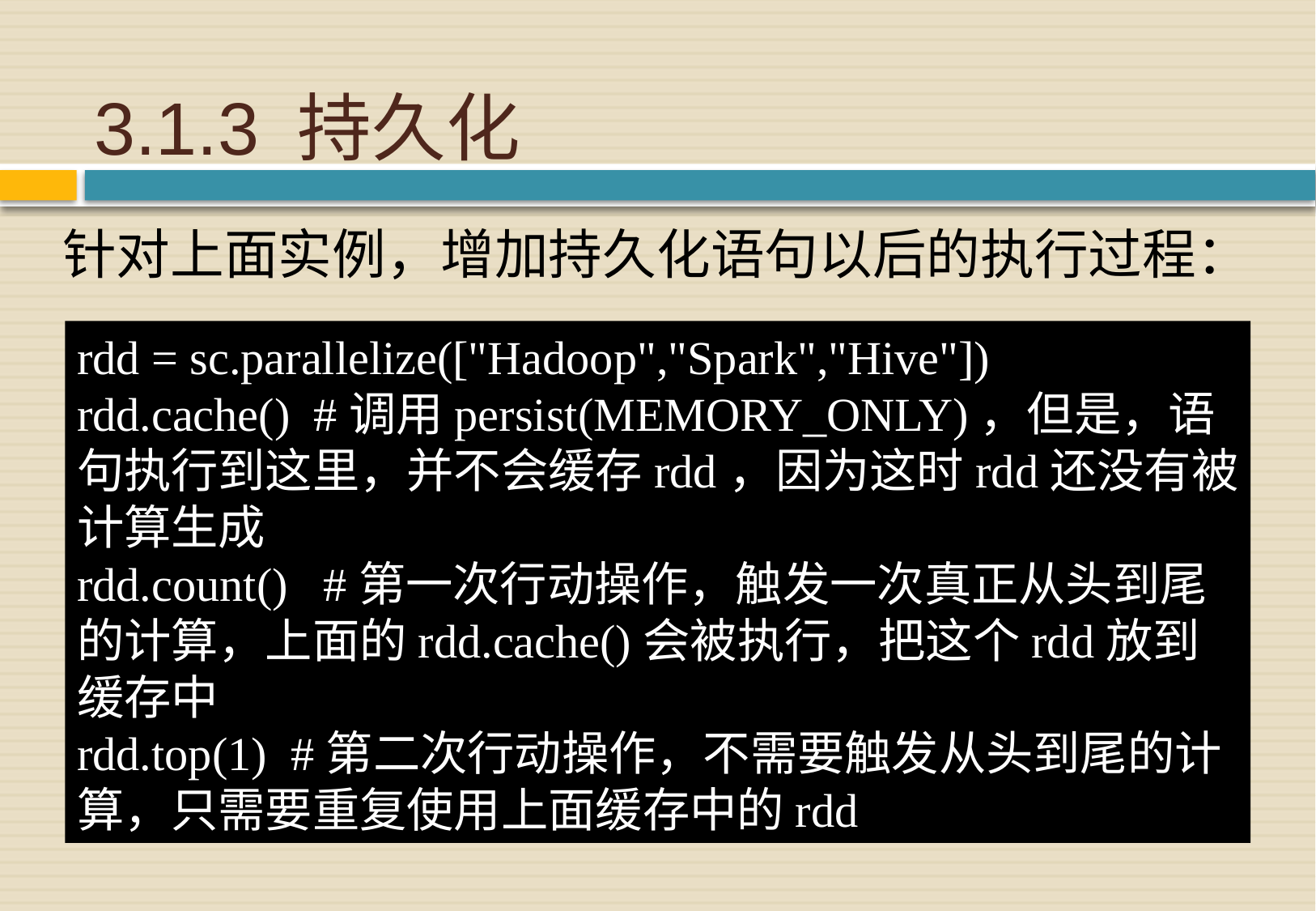

# 3.1.3 持久化
针对上面实例，增加持久化语句以后的执行过程：
rdd = sc.parallelize(["Hadoop","Spark","Hive"])
rdd.cache()  #调用persist(MEMORY_ONLY)，但是，语句执行到这里，并不会缓存rdd，因为这时rdd还没有被计算生成
rdd.count()   #第一次行动操作，触发一次真正从头到尾的计算，上面的rdd.cache()会被执行，把这个rdd放到缓存中
rdd.top(1)  #第二次行动操作，不需要触发从头到尾的计算，只需要重复使用上面缓存中的rdd